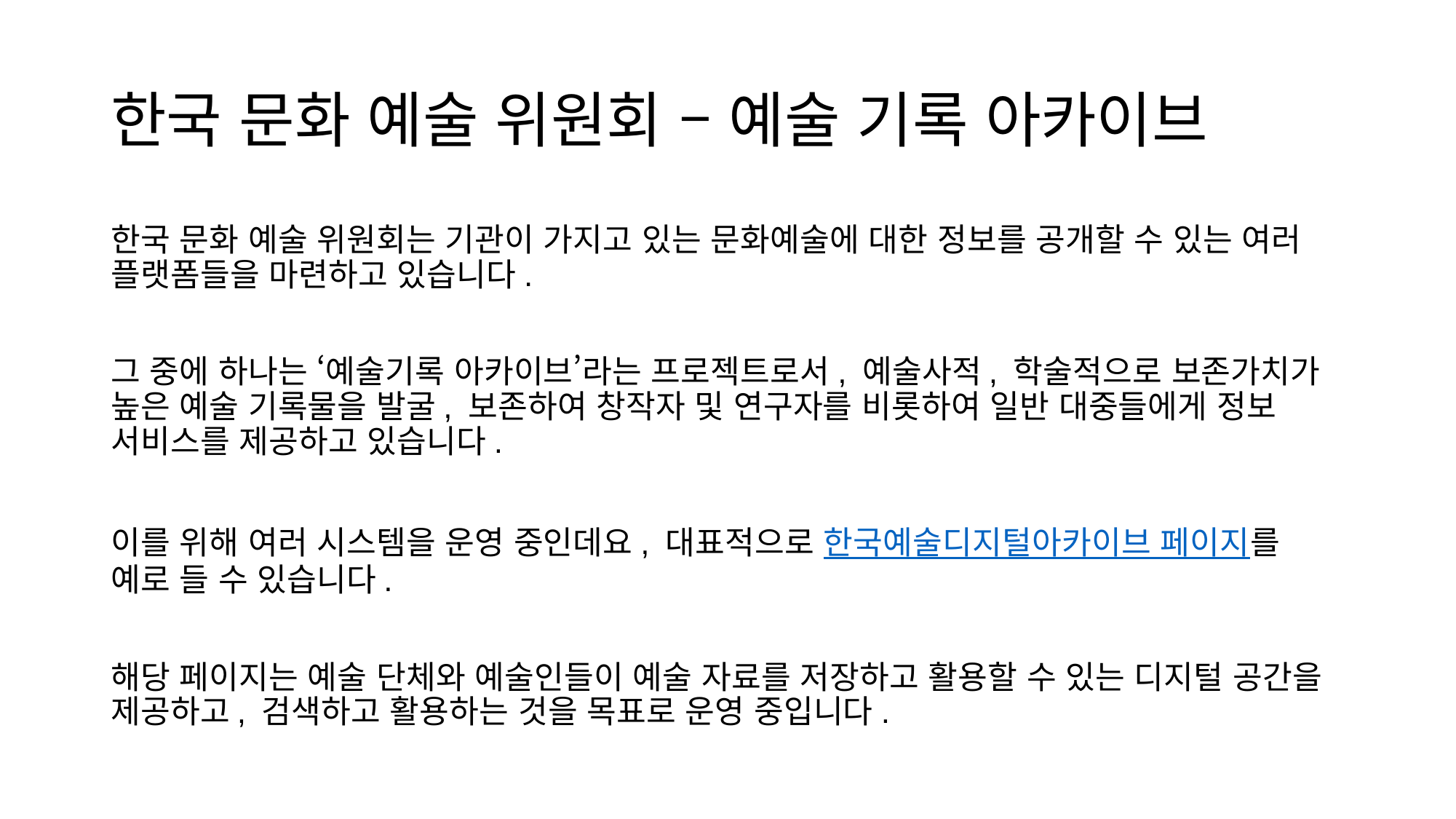

# 한국 문화 예술 위원회 – 예술 기록 아카이브
한국 문화 예술 위원회는 기관이 가지고 있는 문화예술에 대한 정보를 공개할 수 있는 여러 플랫폼들을 마련하고 있습니다.

그 중에 하나는 ‘예술기록 아카이브’라는 프로젝트로서, 예술사적, 학술적으로 보존가치가 높은 예술 기록물을 발굴, 보존하여 창작자 및 연구자를 비롯하여 일반 대중들에게 정보 서비스를 제공하고 있습니다.

이를 위해 여러 시스템을 운영 중인데요, 대표적으로 한국예술디지털아카이브 페이지를 예로 들 수 있습니다.

해당 페이지는 예술 단체와 예술인들이 예술 자료를 저장하고 활용할 수 있는 디지털 공간을 제공하고, 검색하고 활용하는 것을 목표로 운영 중입니다.